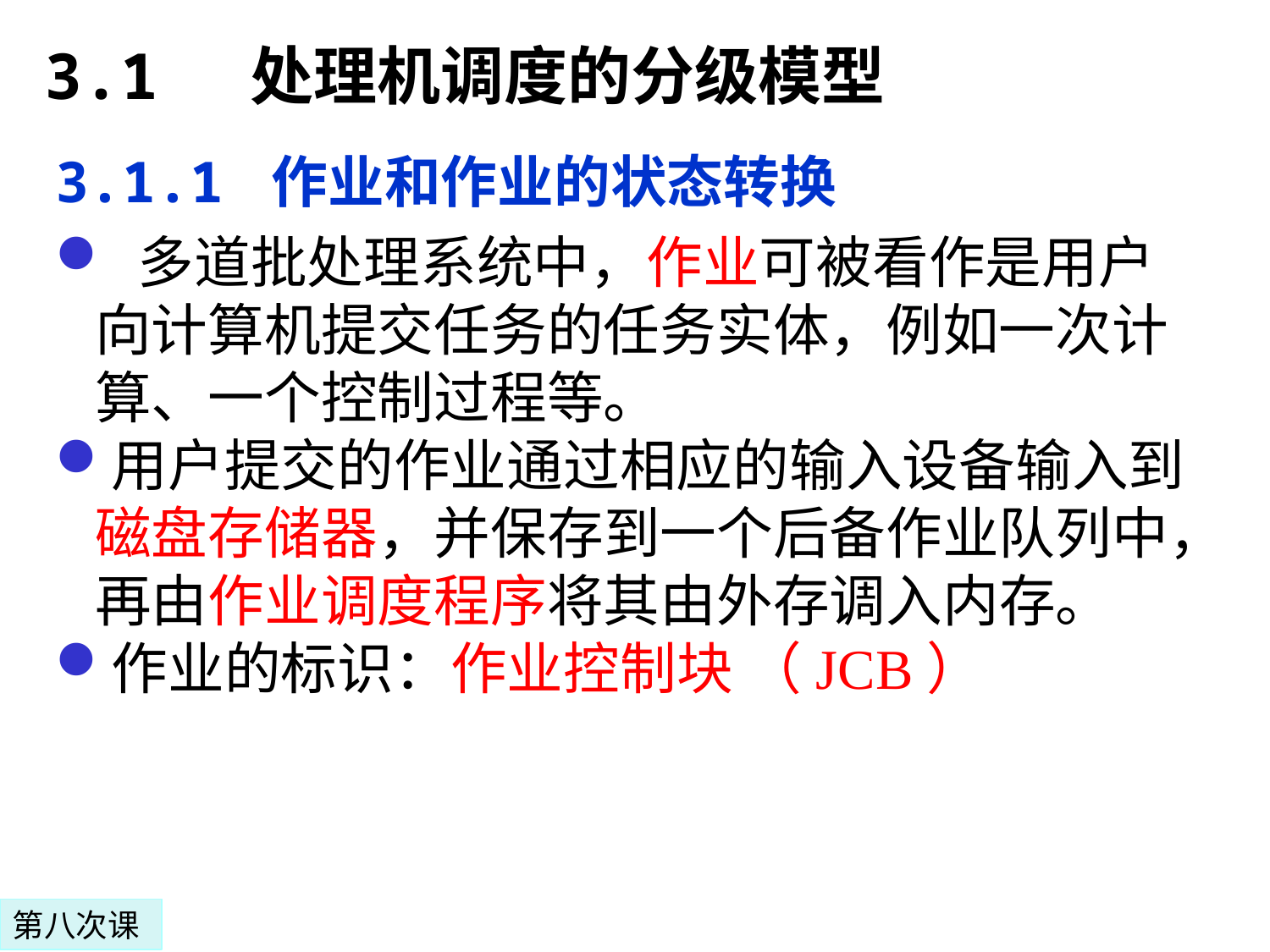

# 3.1  处理机调度的分级模型
3.1.1 作业和作业的状态转换
 多道批处理系统中，作业可被看作是用户向计算机提交任务的任务实体，例如一次计算、一个控制过程等。
用户提交的作业通过相应的输入设备输入到磁盘存储器，并保存到一个后备作业队列中，再由作业调度程序将其由外存调入内存。
作业的标识：作业控制块 （JCB）
第八次课